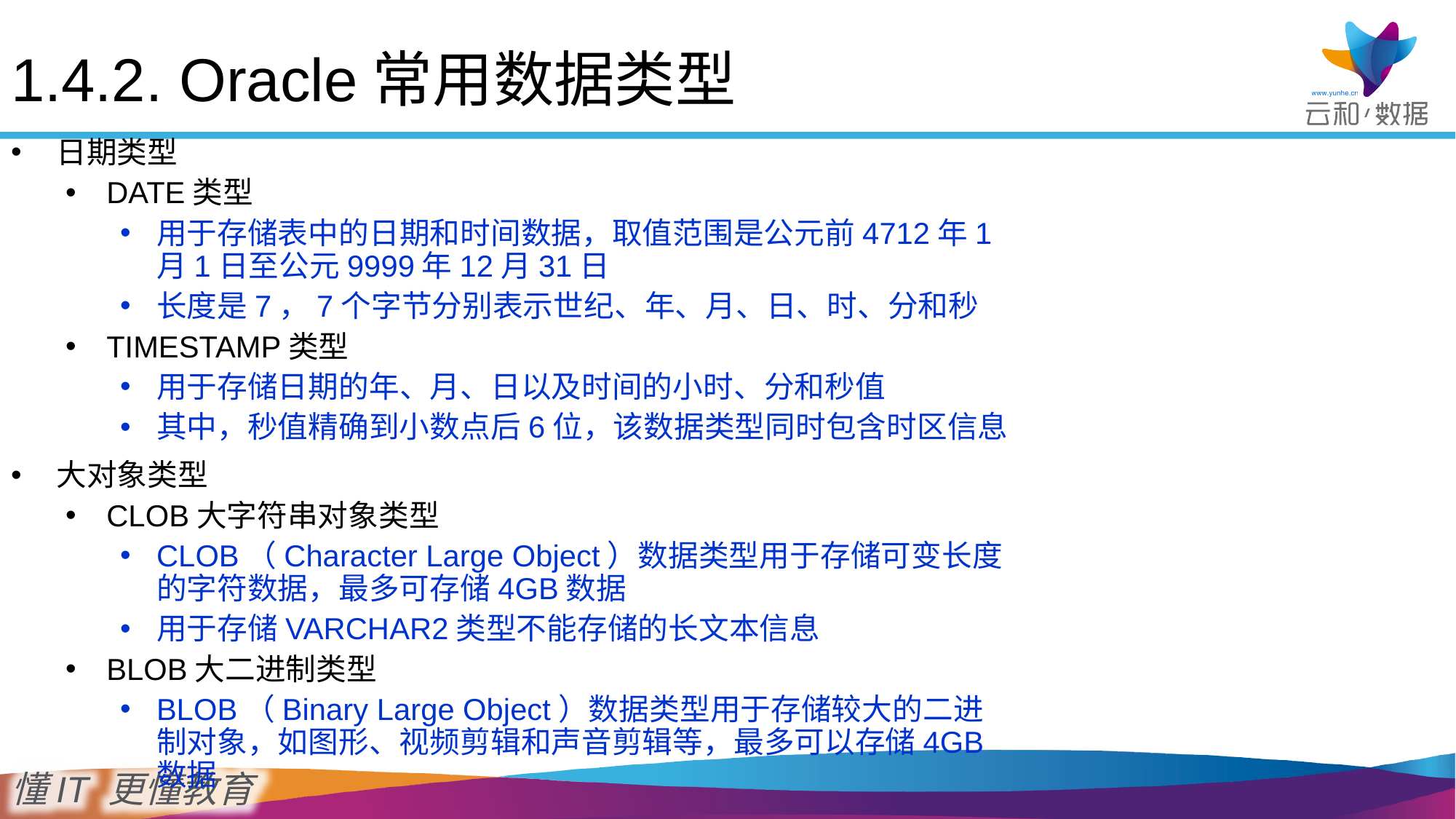

1.4.2. Oracle常用数据类型
日期类型
DATE类型
用于存储表中的日期和时间数据，取值范围是公元前4712年1月1日至公元9999年12月31日
长度是7，7个字节分别表示世纪、年、月、日、时、分和秒
TIMESTAMP类型
用于存储日期的年、月、日以及时间的小时、分和秒值
其中，秒值精确到小数点后6位，该数据类型同时包含时区信息
大对象类型
CLOB大字符串对象类型
CLOB（Character Large Object）数据类型用于存储可变长度的字符数据，最多可存储4GB数据
用于存储VARCHAR2类型不能存储的长文本信息
BLOB大二进制类型
BLOB（Binary Large Object）数据类型用于存储较大的二进制对象，如图形、视频剪辑和声音剪辑等，最多可以存储4GB数据